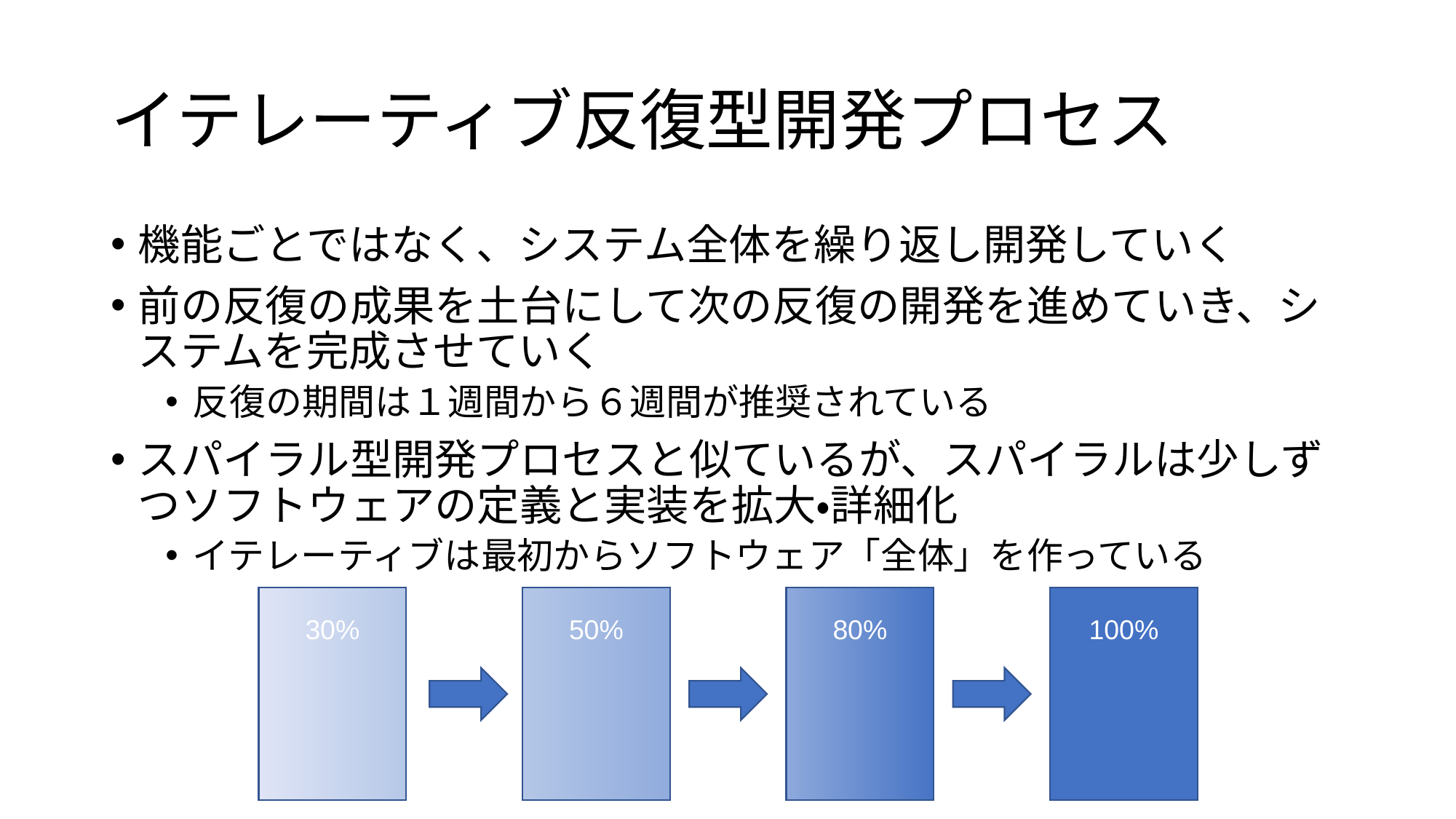

# イテレーティブ反復型開発プロセス
機能ごとではなく、システム全体を繰り返し開発していく
前の反復の成果を土台にして次の反復の開発を進めていき、システムを完成させていく
反復の期間は１週間から６週間が推奨されている
スパイラル型開発プロセスと似ているが、スパイラルは少しずつソフトウェアの定義と実装を拡大・詳細化
イテレーティブは最初からソフトウェア「全体」を作っている
30%

50%

80%

100%